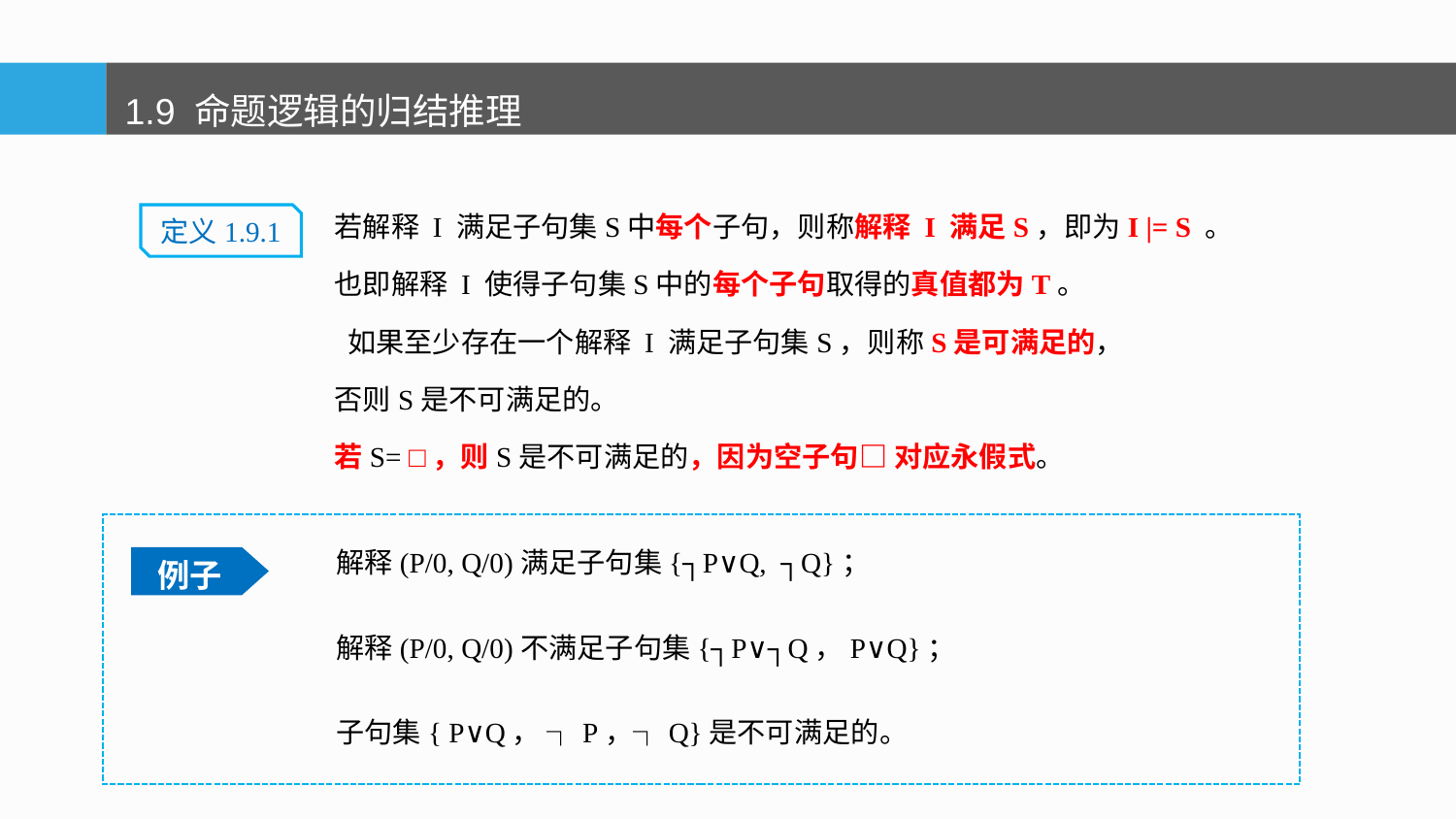

1.9 命题逻辑的归结推理

若解释 I 满足子句集S中每个子句，则称解释 I 满足S，即为I |= S 。
也即解释 I 使得子句集S中的每个子句取得的真值都为T。
 如果至少存在一个解释 I 满足子句集S，则称S是可满足的，
否则S是不可满足的。
若S= □，则S是不可满足的，因为空子句□ 对应永假式。
定义1.9.1

解释(P/0, Q/0)满足子句集{┐P∨Q,  ┐Q}；

解释(P/0, Q/0)不满足子句集{┐P∨┐Q，P∨Q}；

子句集{ P∨Q， ┐P，┐Q}是不可满足的。
例子